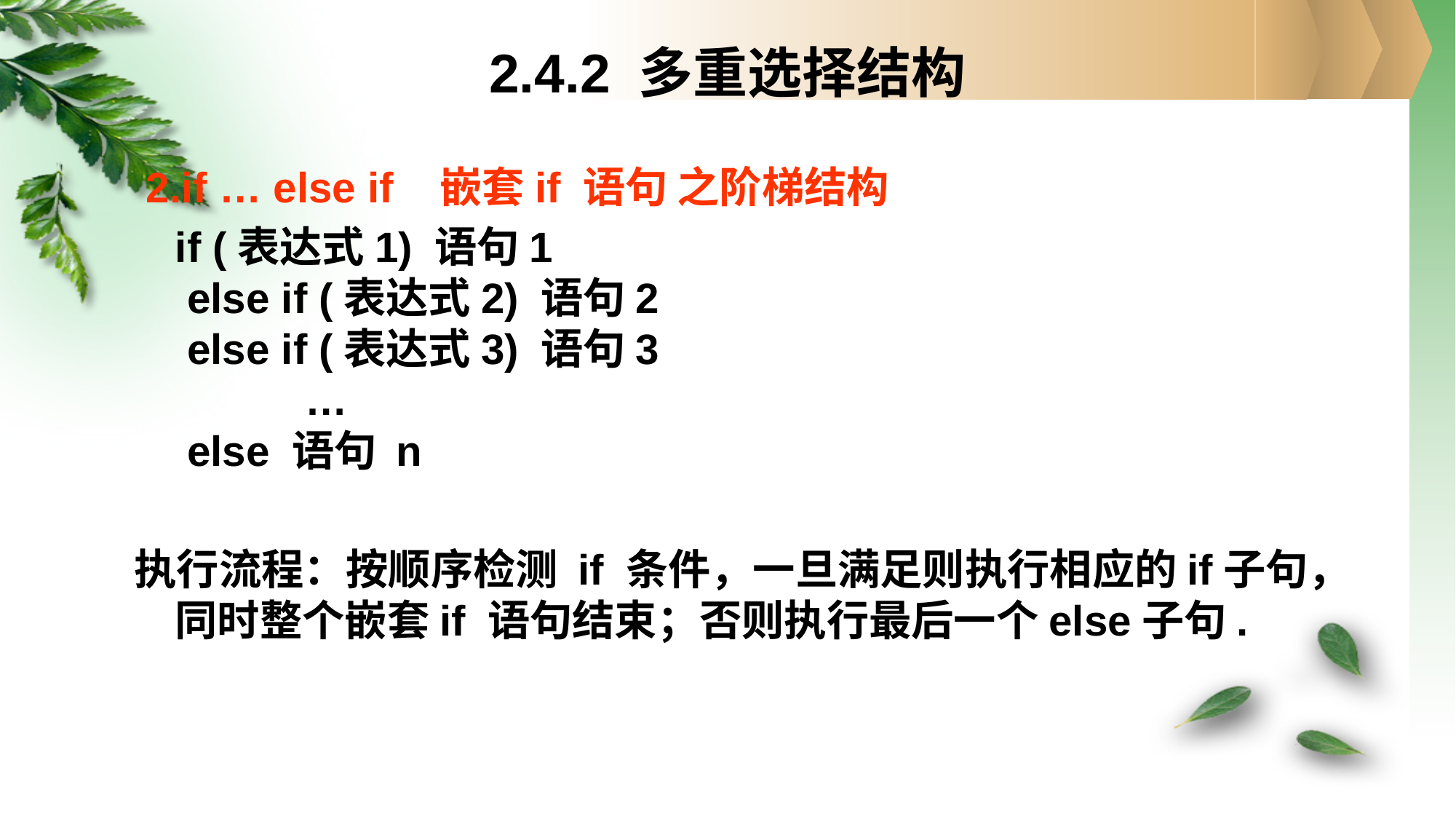

2.4.2 多重选择结构
 2.if … else if   嵌套if 语句 之阶梯结构
	if (表达式1) 语句1
 else if (表达式2) 语句2
 else if (表达式3) 语句3
           …
 else 语句 n

执行流程：按顺序检测 if 条件，一旦满足则执行相应的if子句，同时整个嵌套if 语句结束；否则执行最后一个else子句.